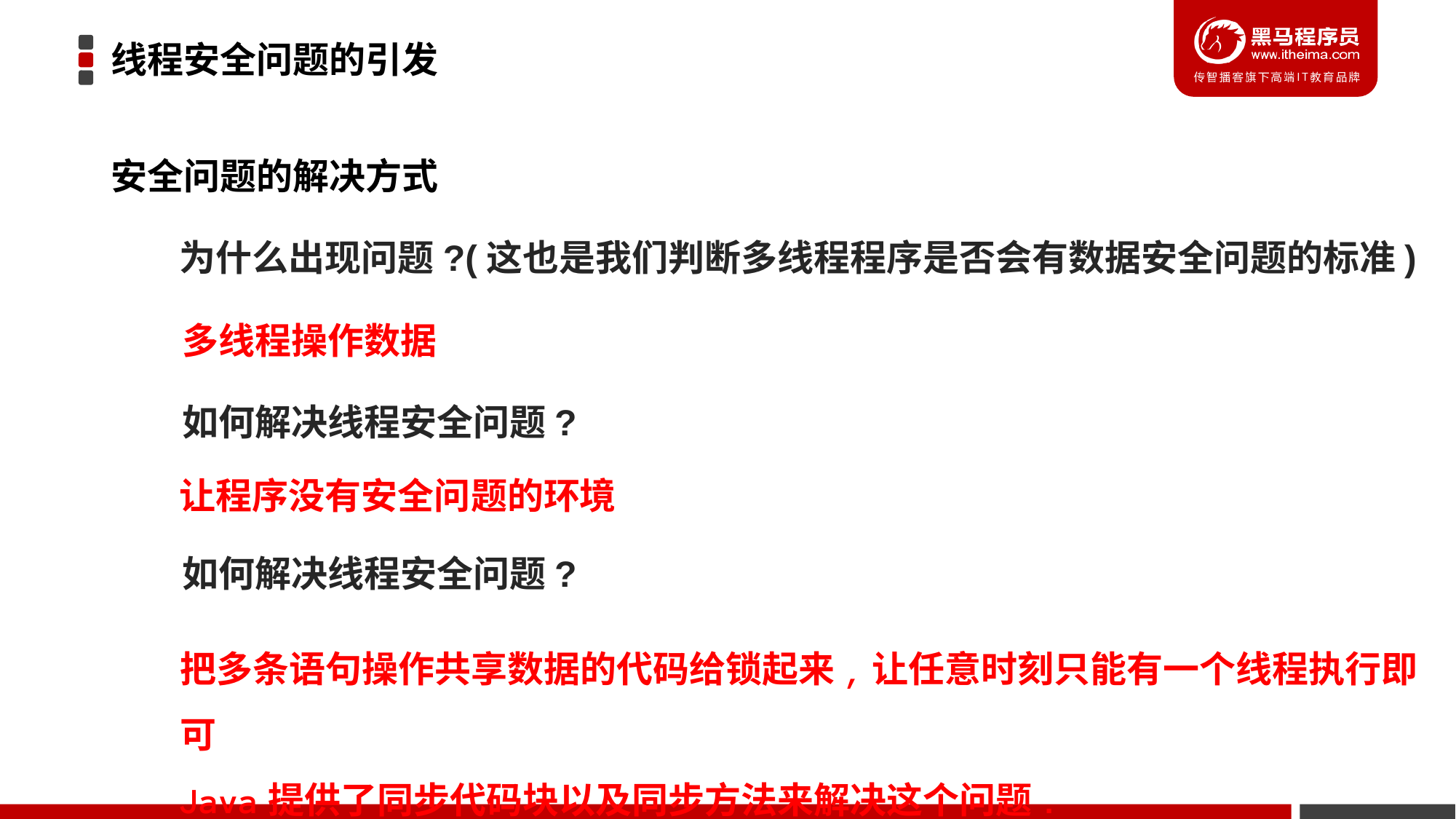

线程安全问题的引发
安全问题的解决方式
为什么出现问题?(这也是我们判断多线程程序是否会有数据安全问题的标准)
多线程操作数据
如何解决线程安全问题?
让程序没有安全问题的环境
如何解决线程安全问题?
把多条语句操作共享数据的代码给锁起来,让任意时刻只能有一个线程执行即可
Java提供了同步代码块以及同步方法来解决这个问题.